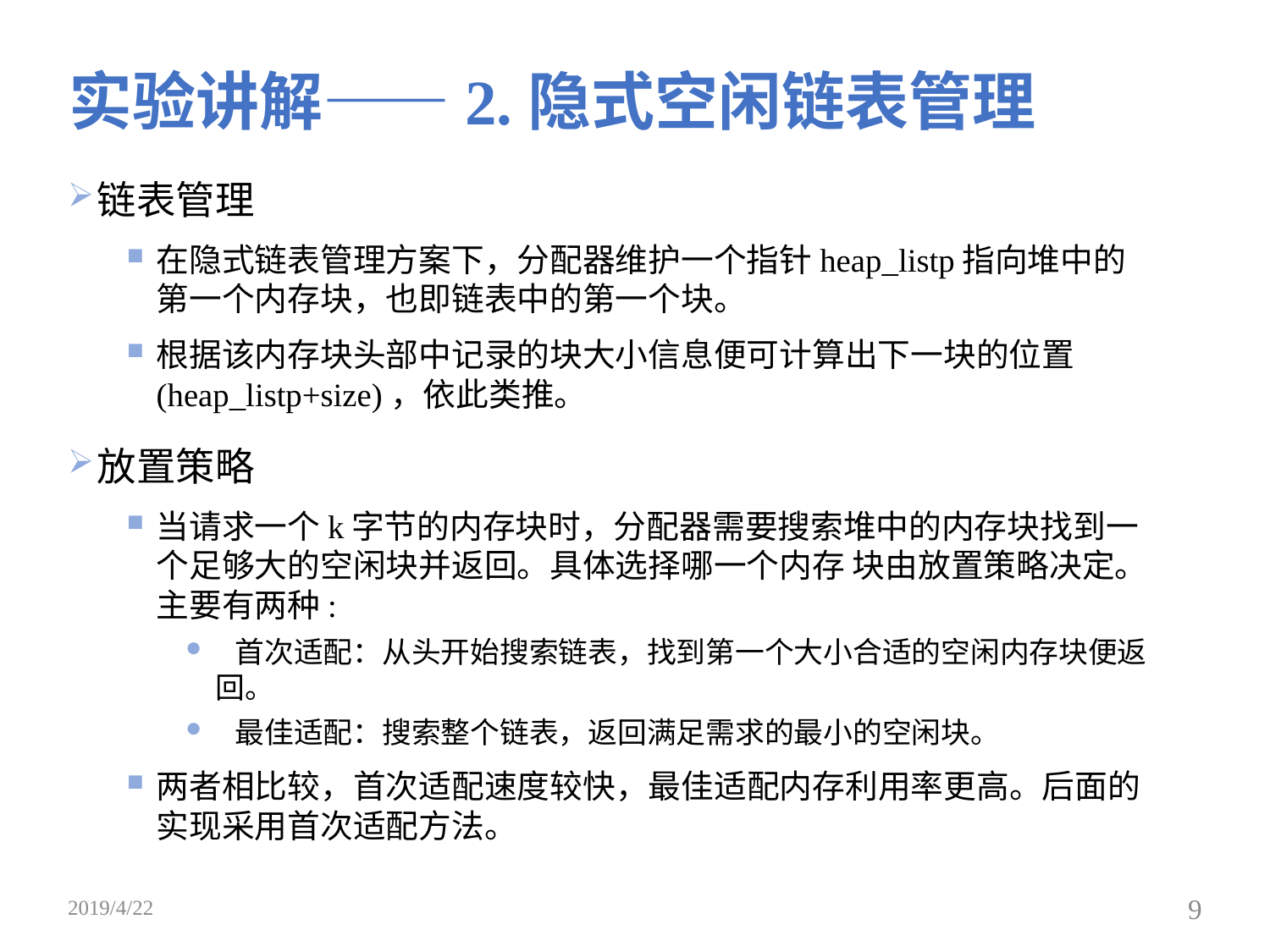

# 实验讲解——2.隐式空闲链表管理
链表管理
在隐式链表管理方案下，分配器维护一个指针heap_listp指向堆中的第一个内存块，也即链表中的第一个块。
根据该内存块头部中记录的块大小信息便可计算出下一块的位置(heap_listp+size)，依此类推。
放置策略
当请求一个k字节的内存块时，分配器需要搜索堆中的内存块找到一个足够大的空闲块并返回。具体选择哪一个内存 块由放置策略决定。主要有两种:
  首次适配：从头开始搜索链表，找到第一个大小合适的空闲内存块便返回。
  最佳适配：搜索整个链表，返回满足需求的最小的空闲块。
两者相比较，首次适配速度较快，最佳适配内存利用率更高。后面的实现采用首次适配方法。
2019/4/22
9